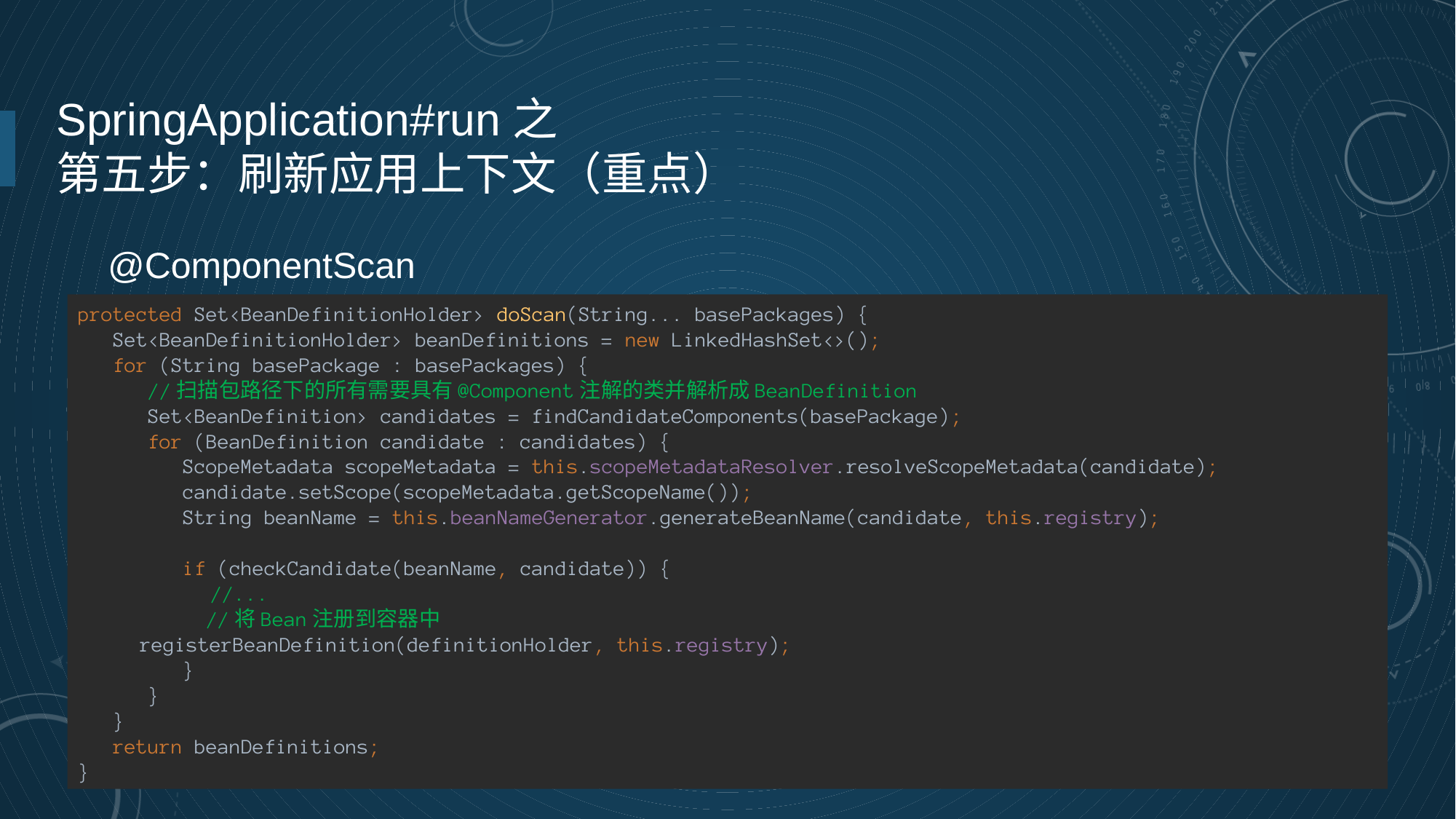

# SpringApplication#run之 第五步：刷新应用上下文（重点）
@ComponentScan
protected Set<BeanDefinitionHolder> doScan(String... basePackages) {
   Set<BeanDefinitionHolder> beanDefinitions = new LinkedHashSet<>();
   for (String basePackage : basePackages) {
      //扫描包路径下的所有需要具有@Component注解的类并解析成BeanDefinition
      Set<BeanDefinition> candidates = findCandidateComponents(basePackage);
      for (BeanDefinition candidate : candidates) {
         ScopeMetadata scopeMetadata = this.scopeMetadataResolver.resolveScopeMetadata(candidate);
         candidate.setScope(scopeMetadata.getScopeName());
         String beanName = this.beanNameGenerator.generateBeanName(candidate, this.registry);
         if (checkCandidate(beanName, candidate)) {
	  //...
           //将Bean注册到容器中
            registerBeanDefinition(definitionHolder, this.registry);
         }
      }
   }
   return beanDefinitions;
}